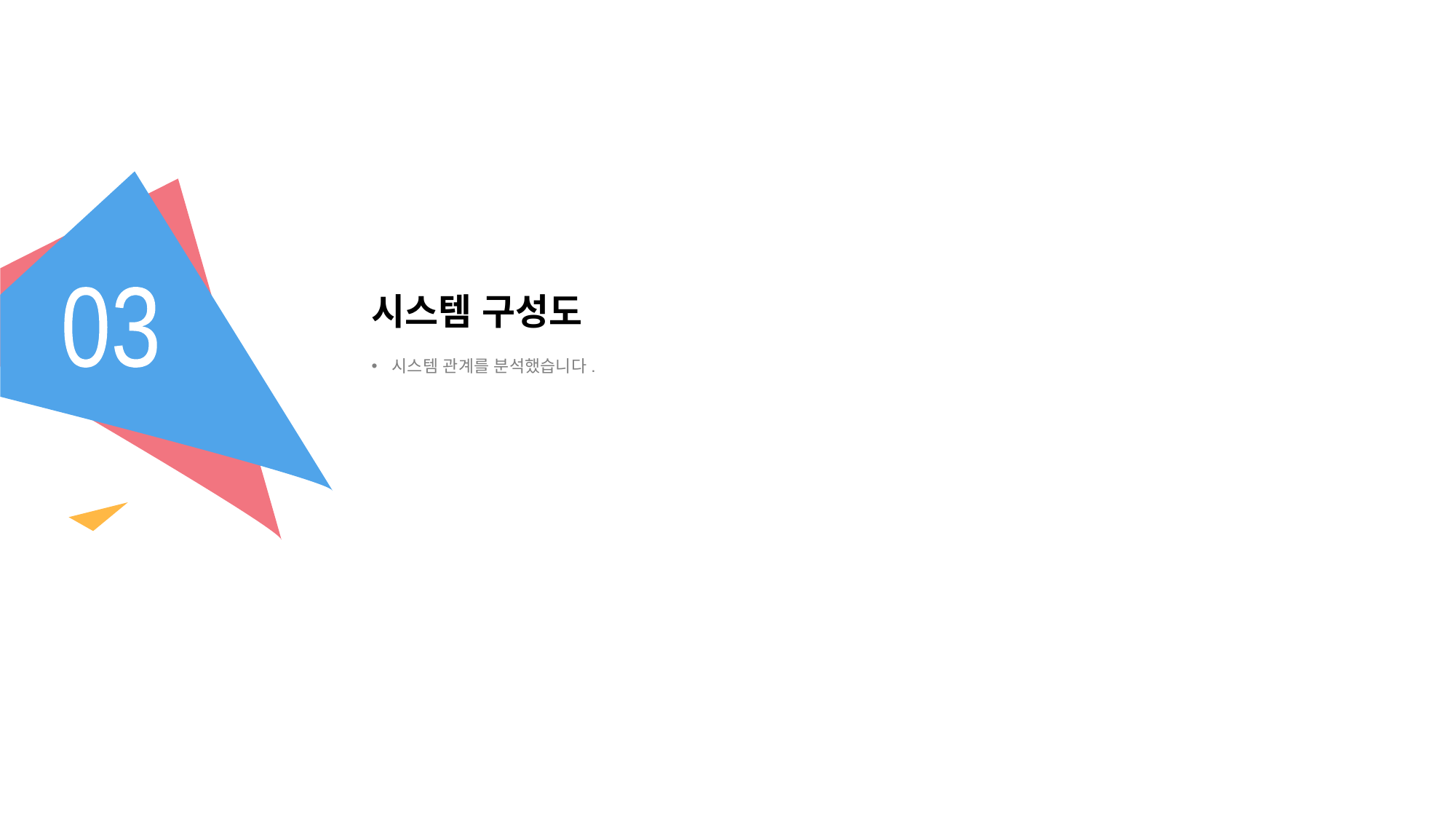

# 시스템 구성도
03
시스템 관계를 분석했습니다.